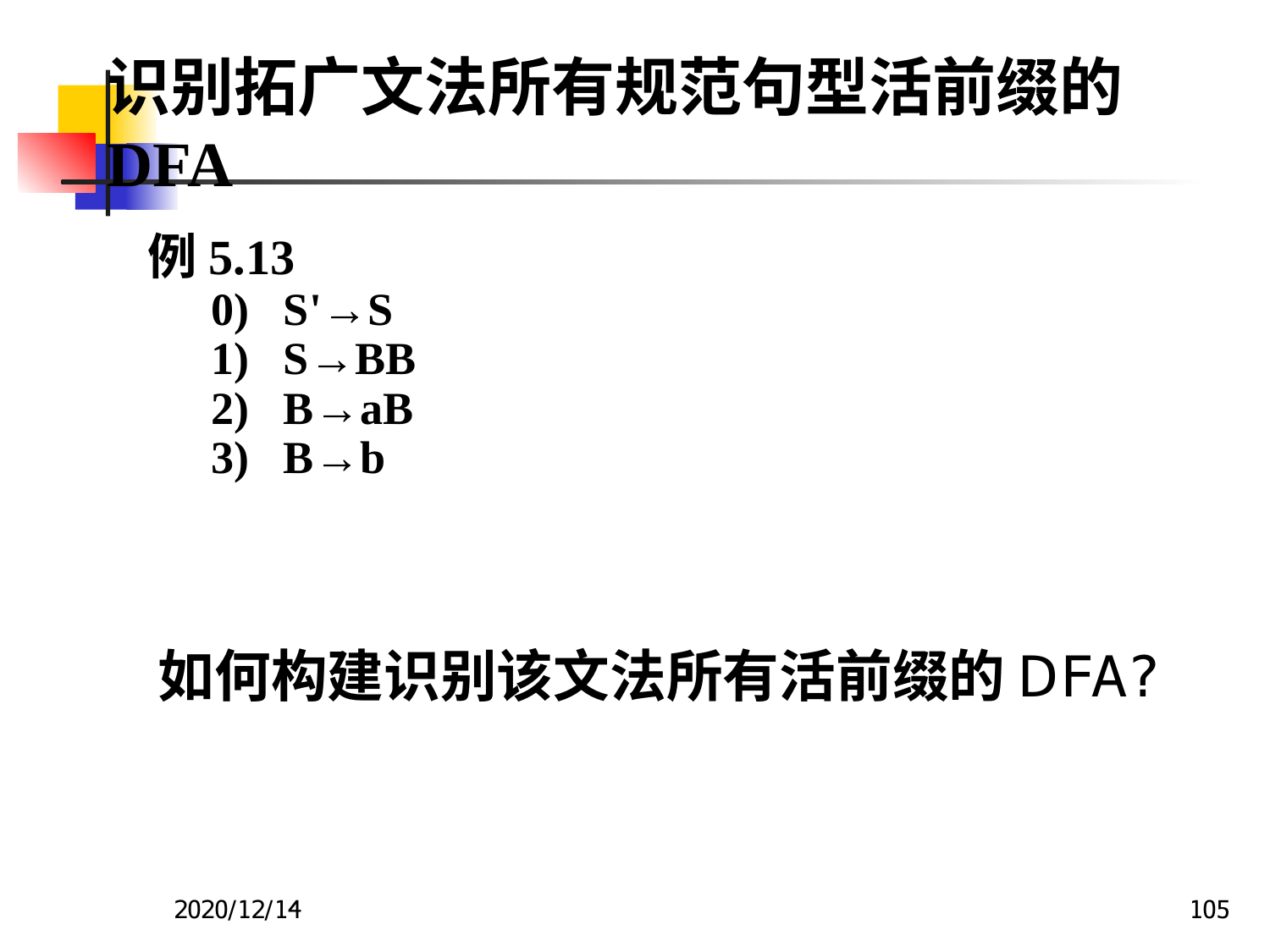

识别拓广文法所有规范句型活前缀的DFA
例5.13
0)   S'→S
1)   S→BB
2)   B→aB
3)   B→b
如何构建识别该文法所有活前缀的DFA?
2020/12/14
105